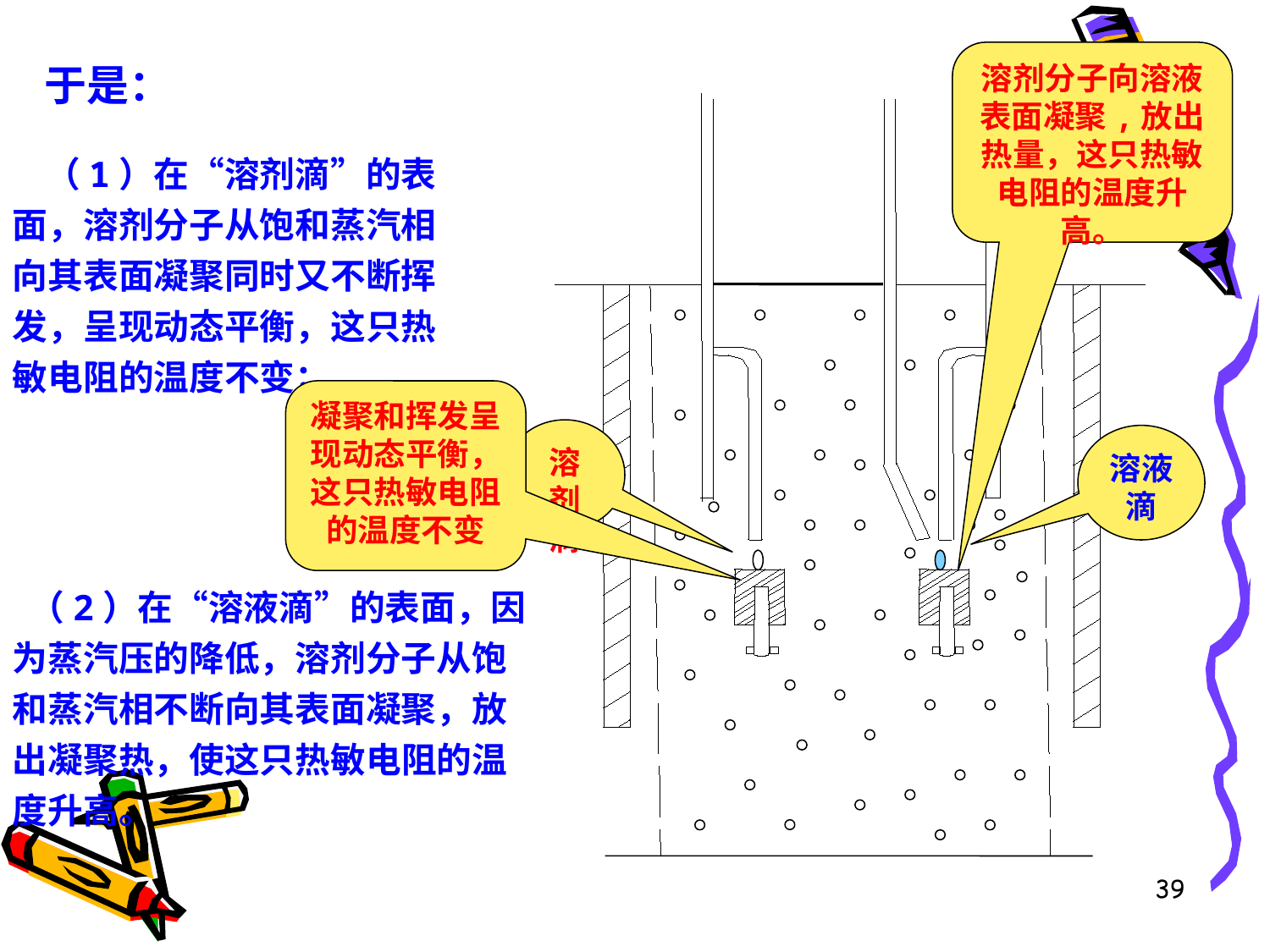

于是：
溶剂分子向溶液表面凝聚,放出热量，这只热敏电阻的温度升高。

   （1）在“溶剂滴”的表面，溶剂分子从饱和蒸汽相向其表面凝聚同时又不断挥发，呈现动态平衡，这只热敏电阻的温度不变；

凝聚和挥发呈现动态平衡，这只热敏电阻的温度不变

溶剂滴

溶液滴

 （2）在“溶液滴”的表面，因为蒸汽压的降低，溶剂分子从饱和蒸汽相不断向其表面凝聚，放出凝聚热，使这只热敏电阻的温度升高。

39